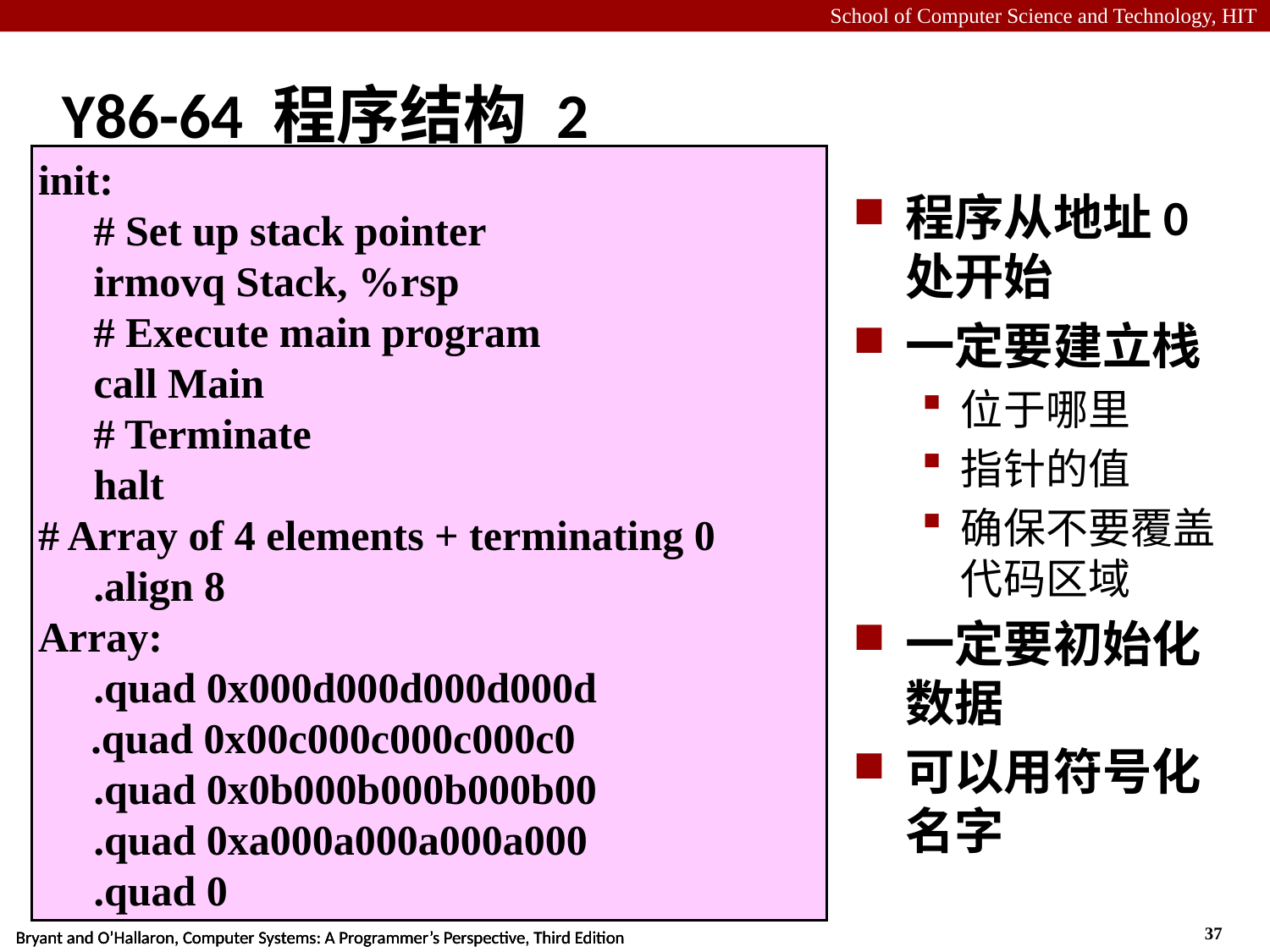

# Y86-64 程序结构 2
init:
	# Set up stack pointer
	irmovq Stack, %rsp
	# Execute main program
	call Main
	# Terminate
	halt
# Array of 4 elements + terminating 0
	.align 8
Array:
	.quad 0x000d000d000d000d
     .quad 0x00c000c000c000c0
    	.quad 0x0b000b000b000b00
	.quad 0xa000a000a000a000
 	.quad 0
程序从地址0处开始
一定要建立栈
位于哪里
指针的值
确保不要覆盖代码区域
一定要初始化数据
可以用符号化名字